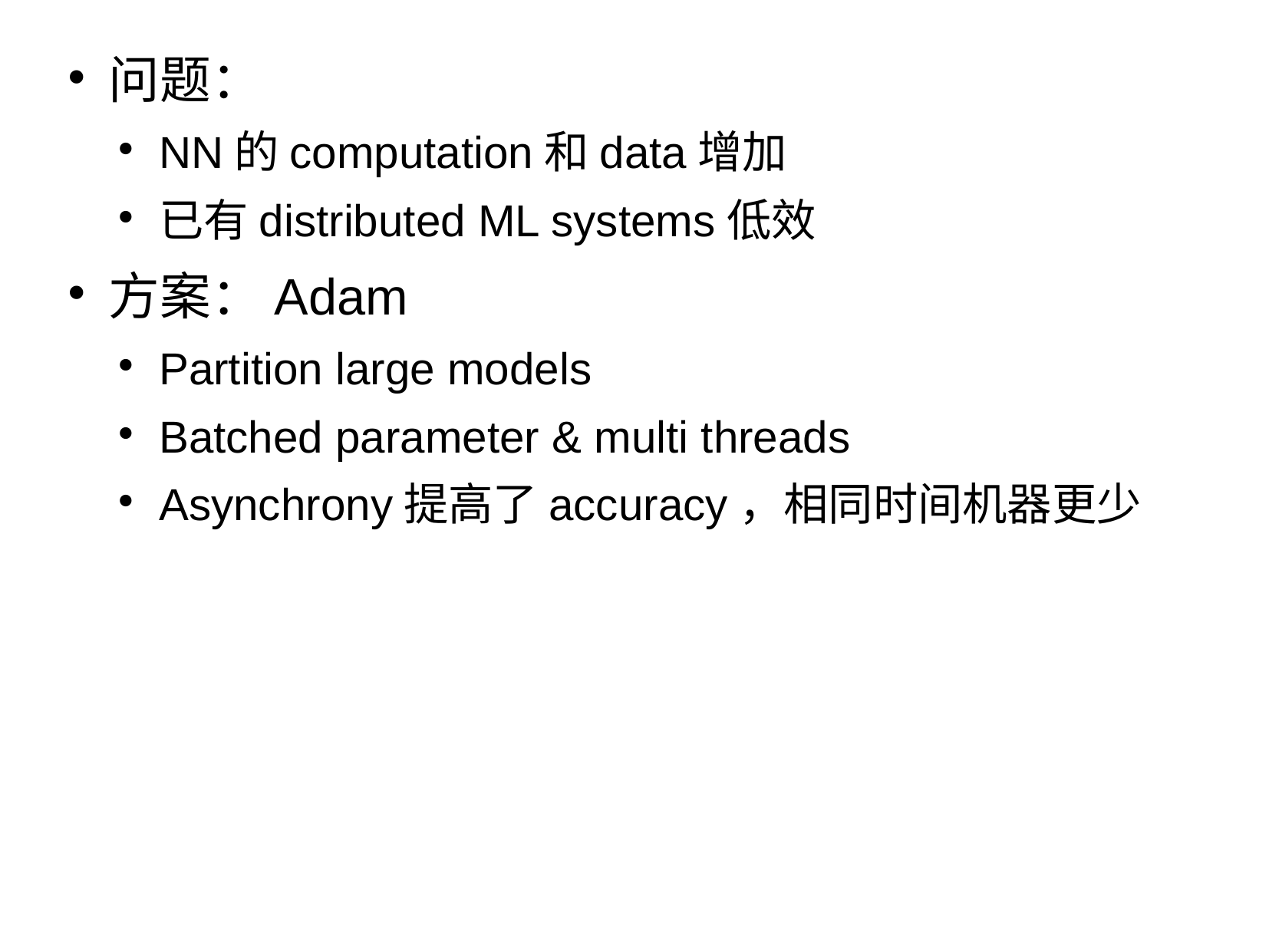

问题：
NN的computation和data增加
已有distributed ML systems低效
方案：Adam
Partition large models
Batched parameter & multi threads
Asynchrony提高了accuracy，相同时间机器更少